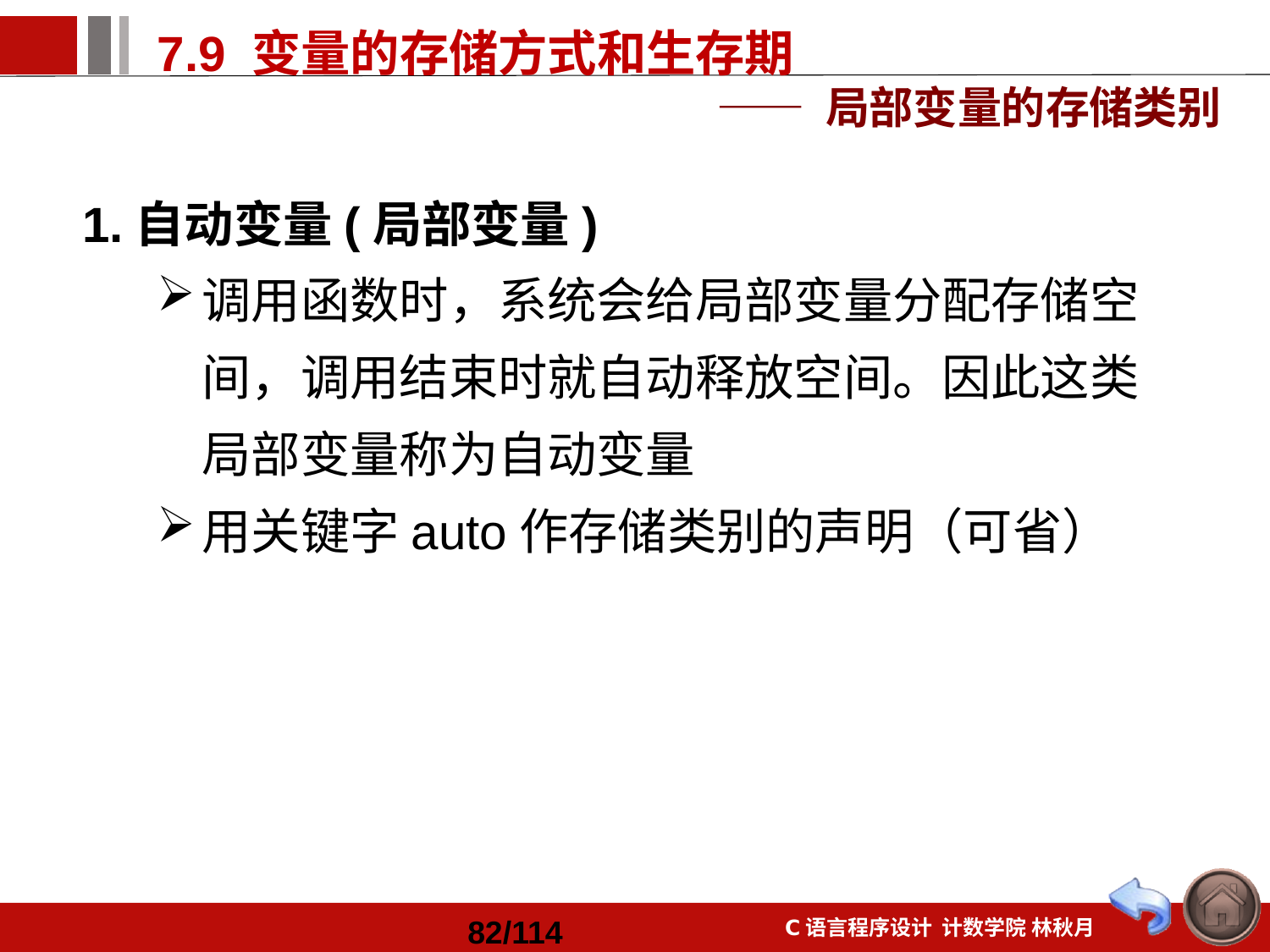

—— 局部变量的存储类别
1.自动变量(局部变量)
调用函数时，系统会给局部变量分配存储空间，调用结束时就自动释放空间。因此这类局部变量称为自动变量
用关键字auto作存储类别的声明（可省）